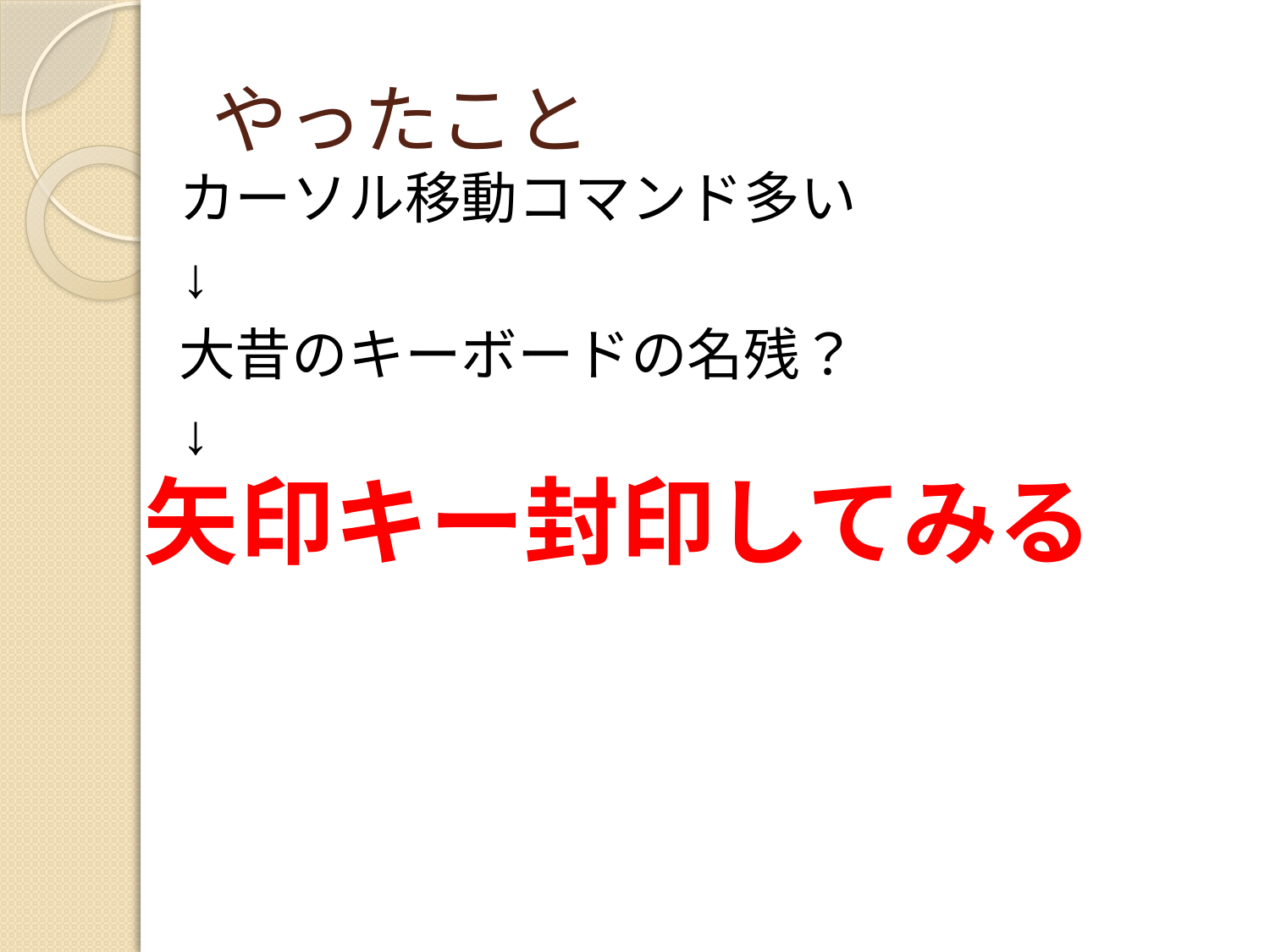

# やったこと
カーソル移動コマンド多い
↓
大昔のキーボードの名残？
↓
矢印キー封印してみる